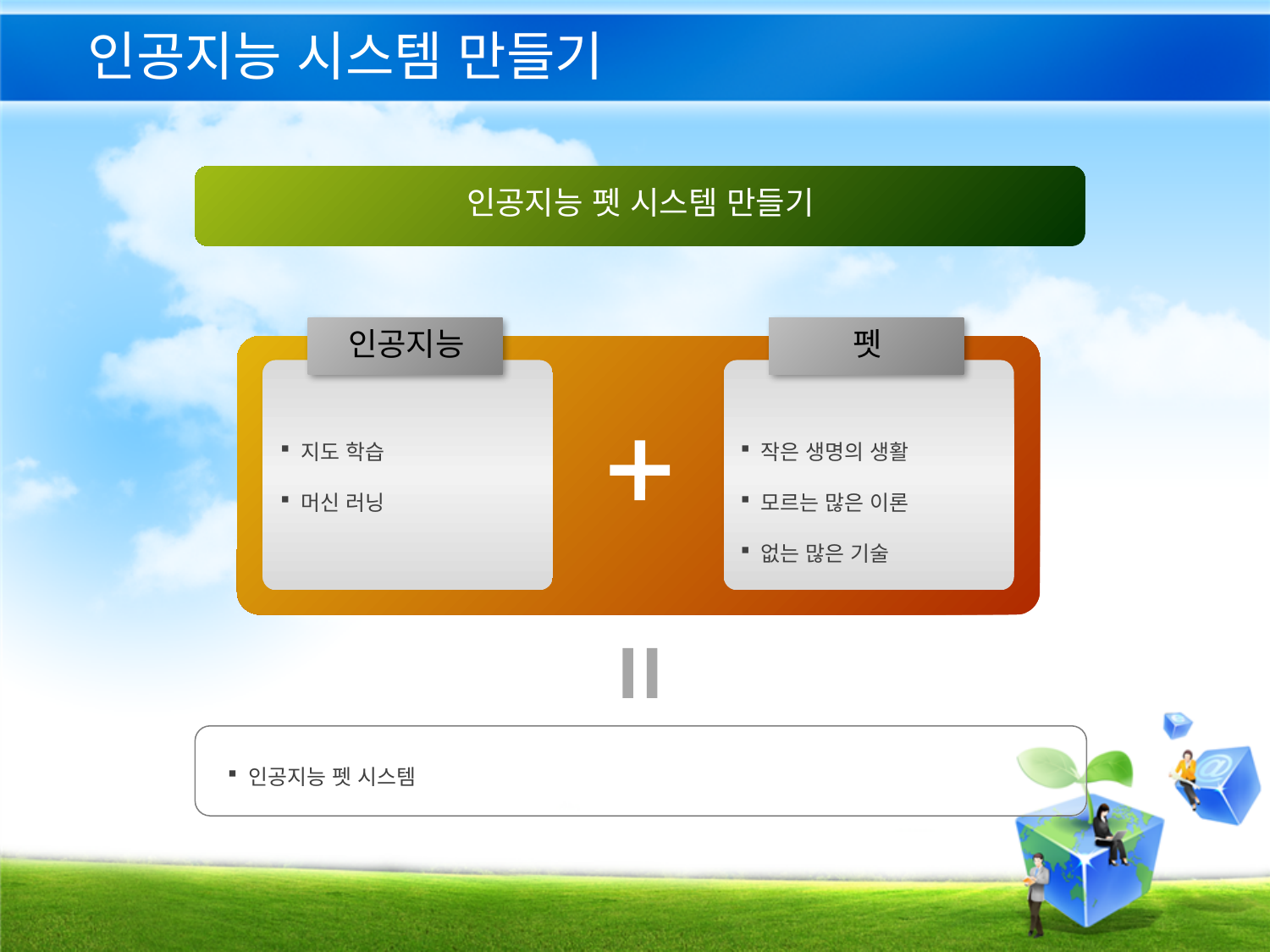

# 인공지능 시스템 만들기

인공지능 펫 시스템 만들기

인공지능

펫

 지도 학습
 머신 러닝
 작은 생명의 생활
 모르는 많은 이론
 없는 많은 기술

 인공지능 펫 시스템